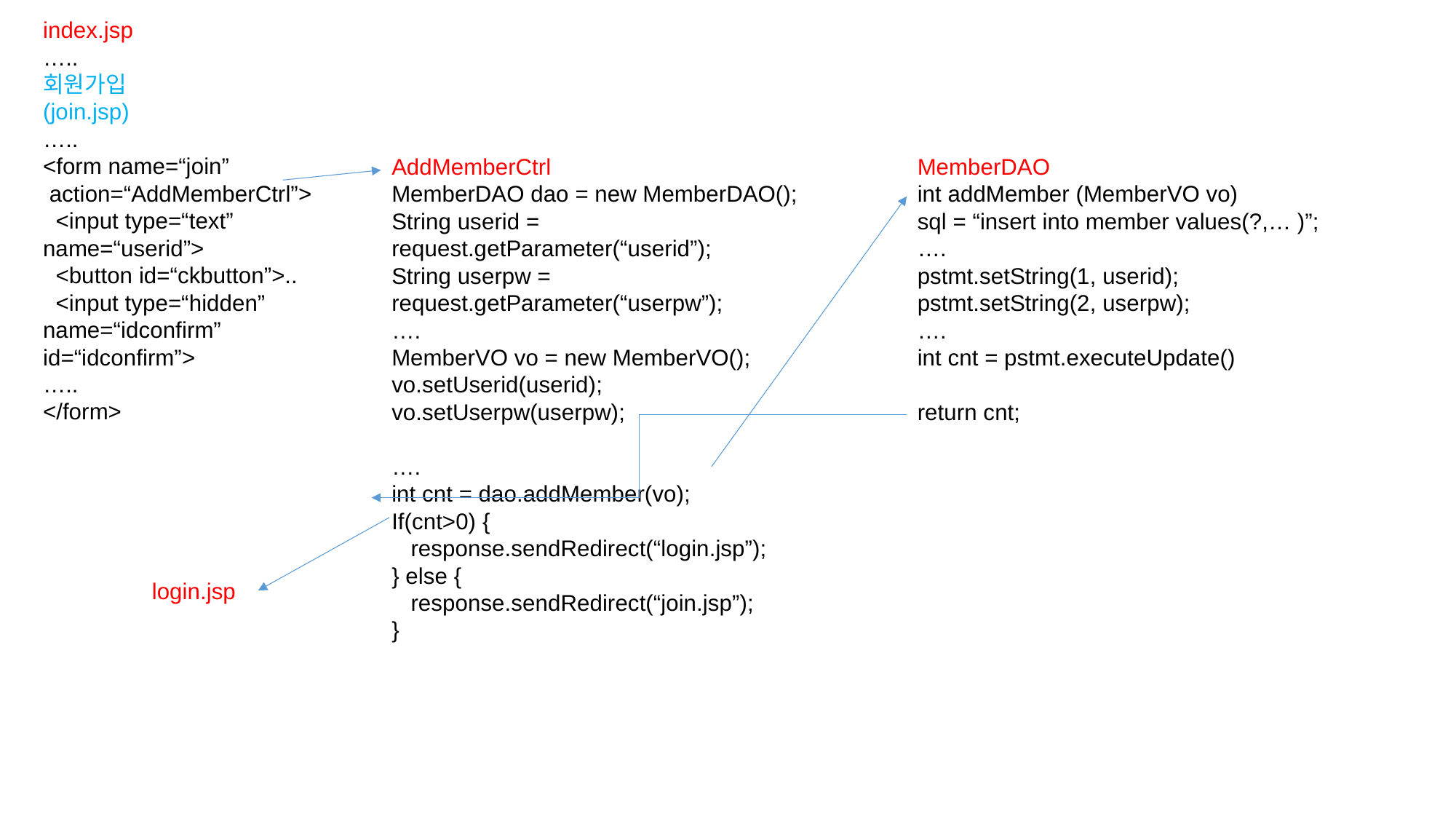

index.jsp
…..
회원가입
(join.jsp)
…..
<form name=“join”
 action=“AddMemberCtrl”>
  <input type=“text”
name=“userid”>
  <button id=“ckbutton”>..
  <input type=“hidden”
name=“idconfirm”
id=“idconfirm”>
…..
</form>
AddMemberCtrl
MemberDAO dao = new MemberDAO();
String userid =
request.getParameter(“userid”);
String userpw =
request.getParameter(“userpw”);
….
MemberVO vo = new MemberVO();
vo.setUserid(userid);
vo.setUserpw(userpw);

….
int cnt = dao.addMember(vo);
If(cnt>0) {
   response.sendRedirect(“login.jsp”);
} else {
   response.sendRedirect(“join.jsp”);
}
MemberDAO
int addMember (MemberVO vo)
sql = “insert into member values(?,… )”;
….
pstmt.setString(1, userid);
pstmt.setString(2, userpw);
….
int cnt = pstmt.executeUpdate()

return cnt;
login.jsp